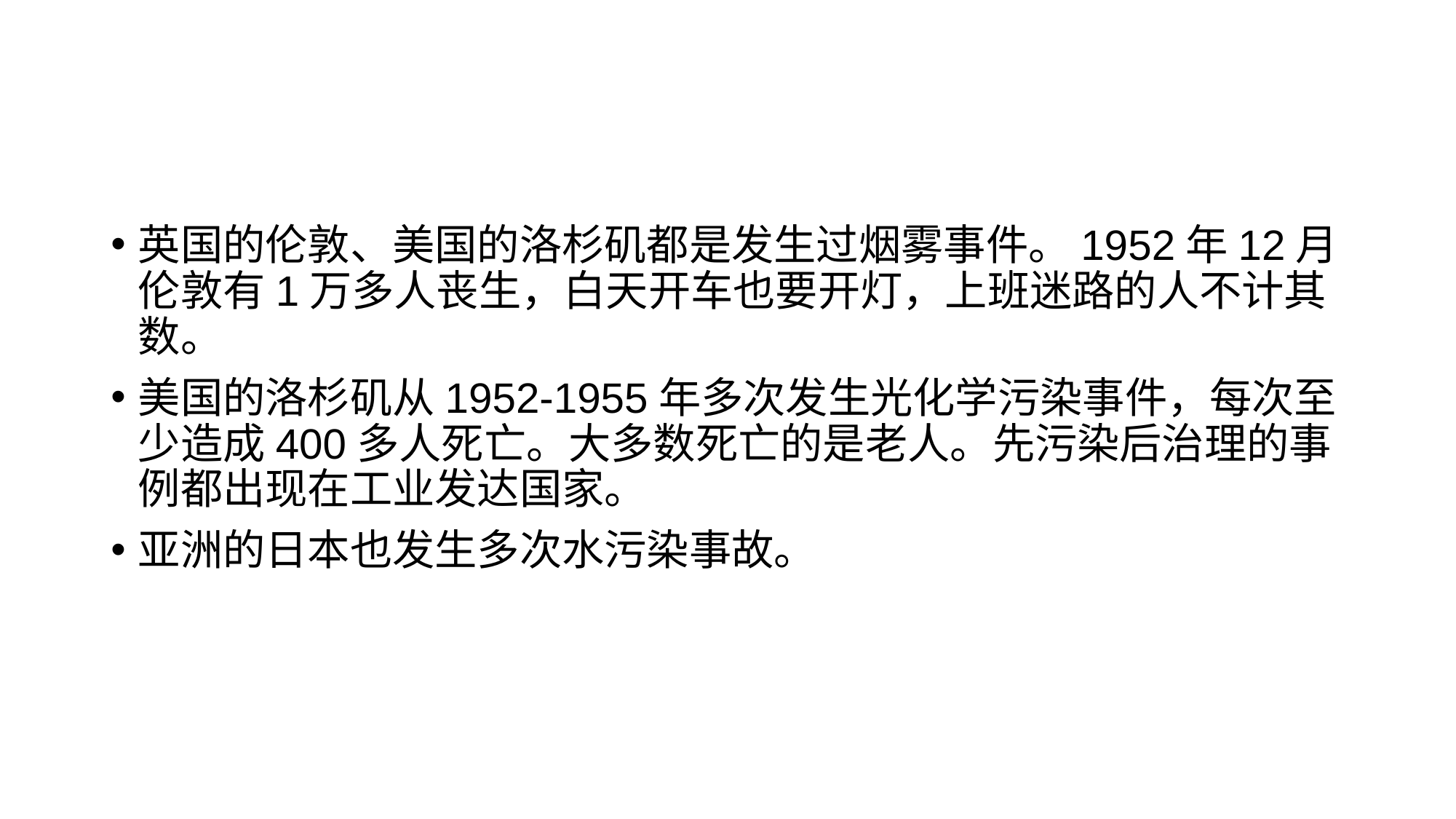

#
英国的伦敦、美国的洛杉矶都是发生过烟雾事件。1952年12月伦敦有1万多人丧生，白天开车也要开灯，上班迷路的人不计其数。
美国的洛杉矶从1952-1955年多次发生光化学污染事件，每次至少造成400多人死亡。大多数死亡的是老人。先污染后治理的事例都出现在工业发达国家。
亚洲的日本也发生多次水污染事故。